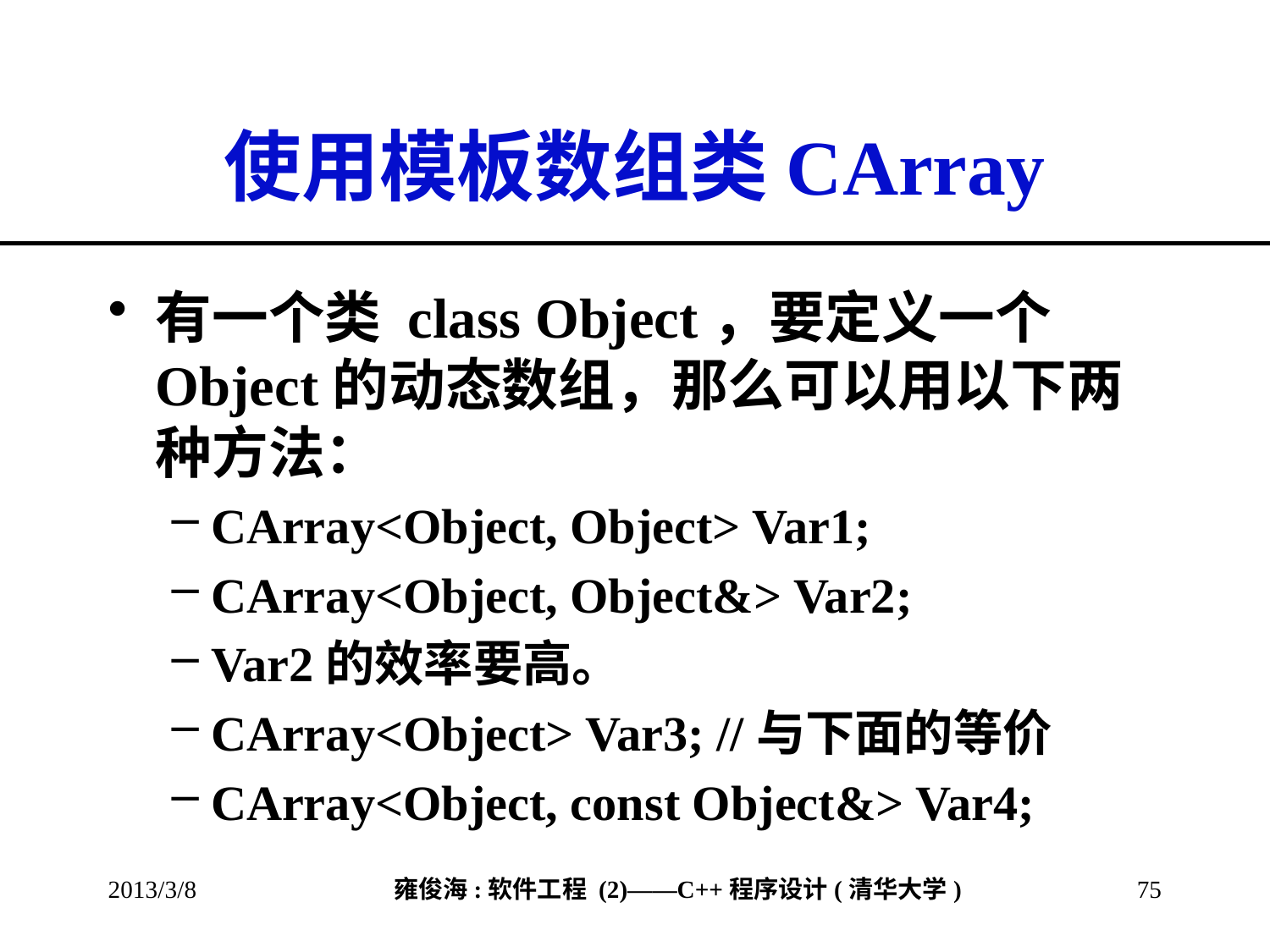

# 使用模板数组类CArray
有一个类 class Object，要定义一个Object的动态数组，那么可以用以下两种方法：
CArray<Object, Object> Var1;
CArray<Object, Object&> Var2;
Var2的效率要高。
CArray<Object> Var3; //与下面的等价
CArray<Object, const Object&> Var4;
2013/3/8
75